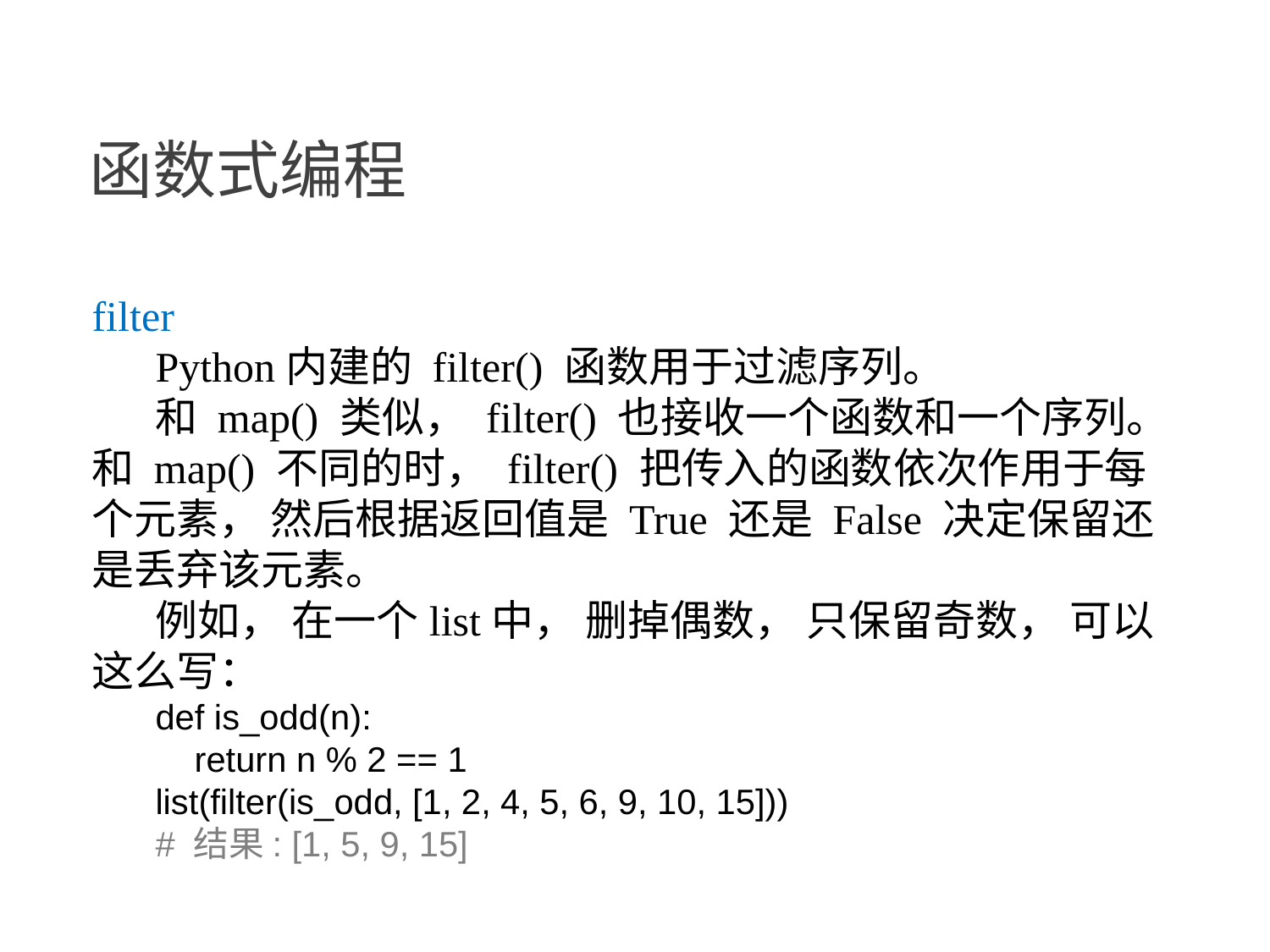

函数式编程
filter
Python内建的 filter() 函数用于过滤序列。
和 map() 类似， filter() 也接收一个函数和一个序列。 和 map() 不同的时， filter() 把传入的函数依次作用于每个元素， 然后根据返回值是 True 还是 False 决定保留还是丢弃该元素。
例如， 在一个list中， 删掉偶数， 只保留奇数， 可以这么写：
def is_odd(n):
    return n % 2 == 1
list(filter(is_odd, [1, 2, 4, 5, 6, 9, 10, 15]))
# 结果: [1, 5, 9, 15]